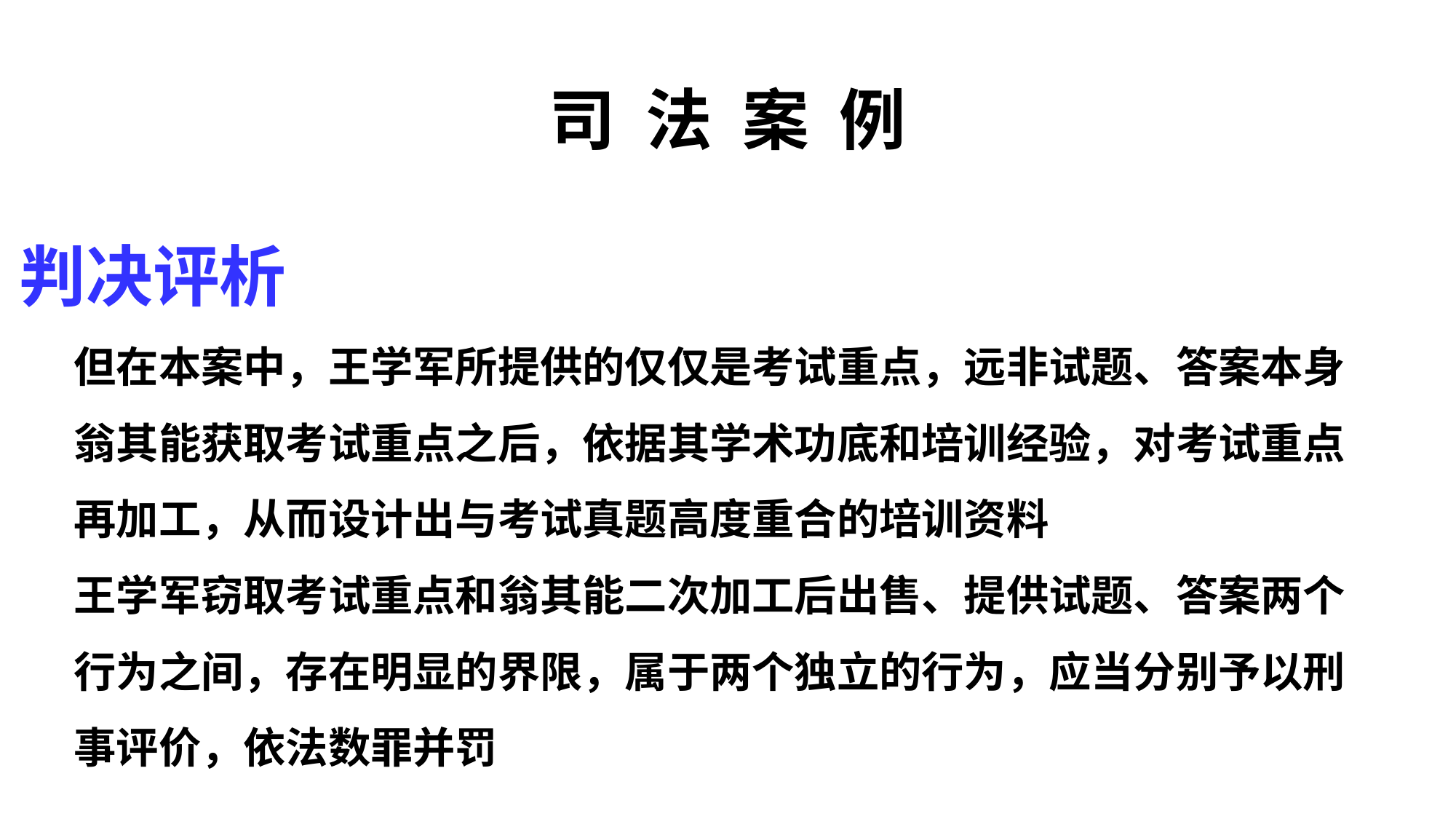

# 司  法  案  例
判决评析
但在本案中，王学军所提供的仅仅是考试重点，远非试题、答案本身
翁其能获取考试重点之后，依据其学术功底和培训经验，对考试重点
再加工，从而设计出与考试真题高度重合的培训资料
王学军窃取考试重点和翁其能二次加工后出售、提供试题、答案两个
行为之间，存在明显的界限，属于两个独立的行为，应当分别予以刑
事评价，依法数罪并罚